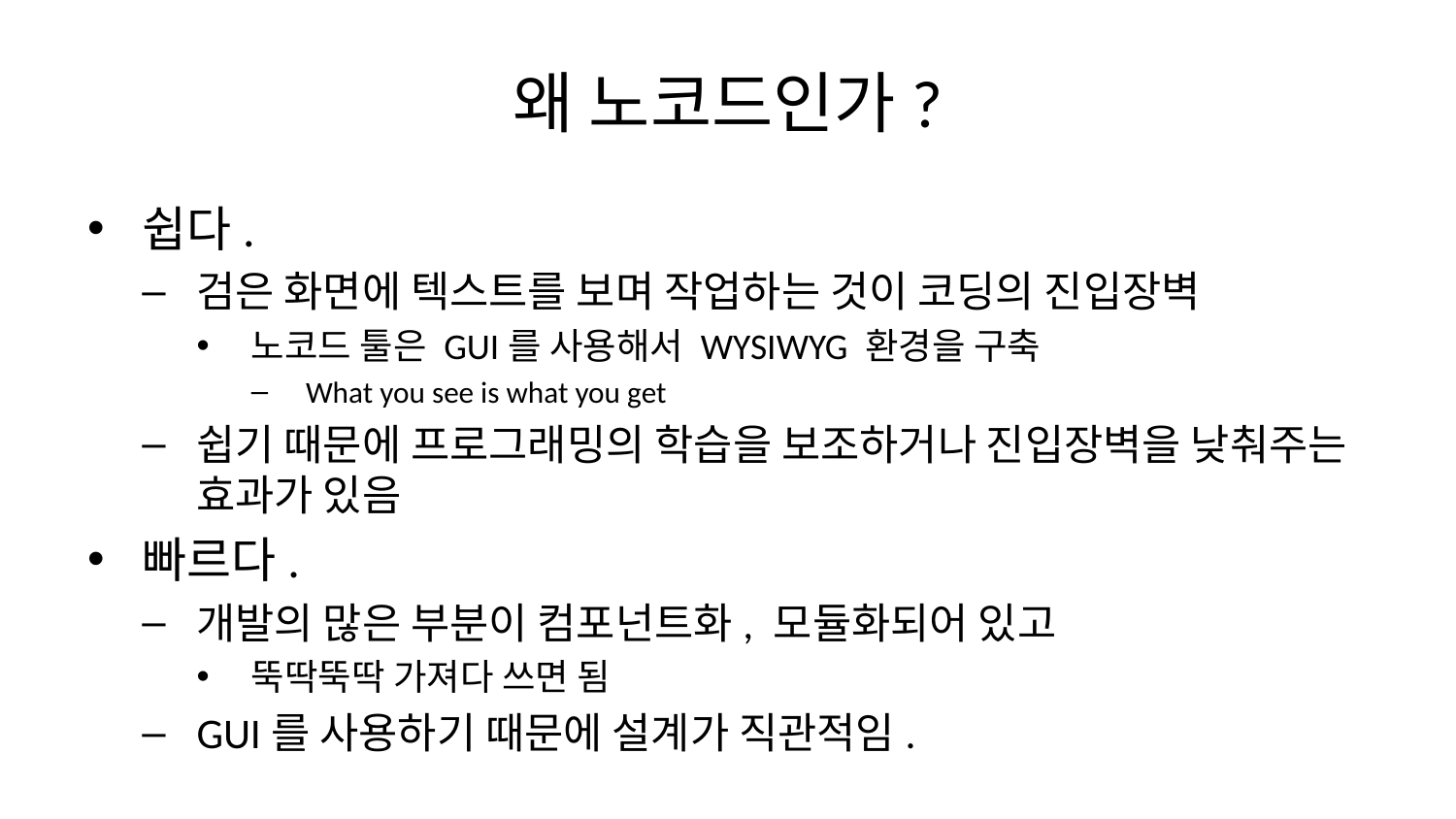

# 왜 노코드인가?
쉽다.
검은 화면에 텍스트를 보며 작업하는 것이 코딩의 진입장벽
노코드 툴은 GUI를 사용해서 WYSIWYG 환경을 구축
What you see is what you get
쉽기 때문에 프로그래밍의 학습을 보조하거나 진입장벽을 낮춰주는 효과가 있음
빠르다.
개발의 많은 부분이 컴포넌트화, 모듈화되어 있고
뚝딱뚝딱 가져다 쓰면 됨
GUI를 사용하기 때문에 설계가 직관적임.